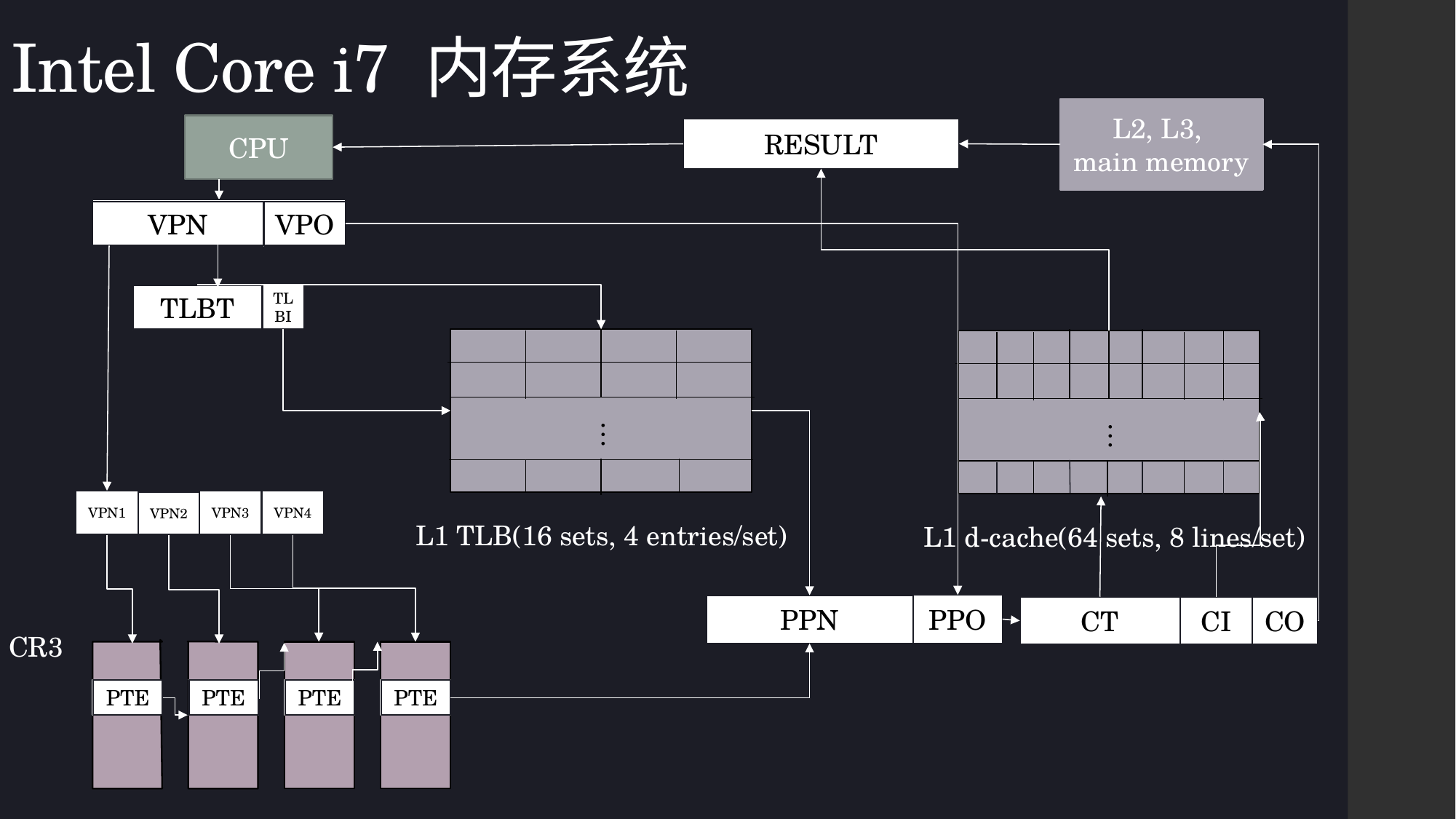

# Intel Core i7 内存系统
L2, L3,
main memory
CPU
RESULT

VPN
VPO
TLBI
TLBT

…
L1 d-cache(64 sets, 8 lines/set)

…
L1 TLB(16 sets, 4 entries/set)

VPN1
VPN3
VPN4
VPN2
PPO

PPN
CT
CI
CO

CR3

PTE
PTE

PTE
PTE

PTE
PTE

PTE
PTE